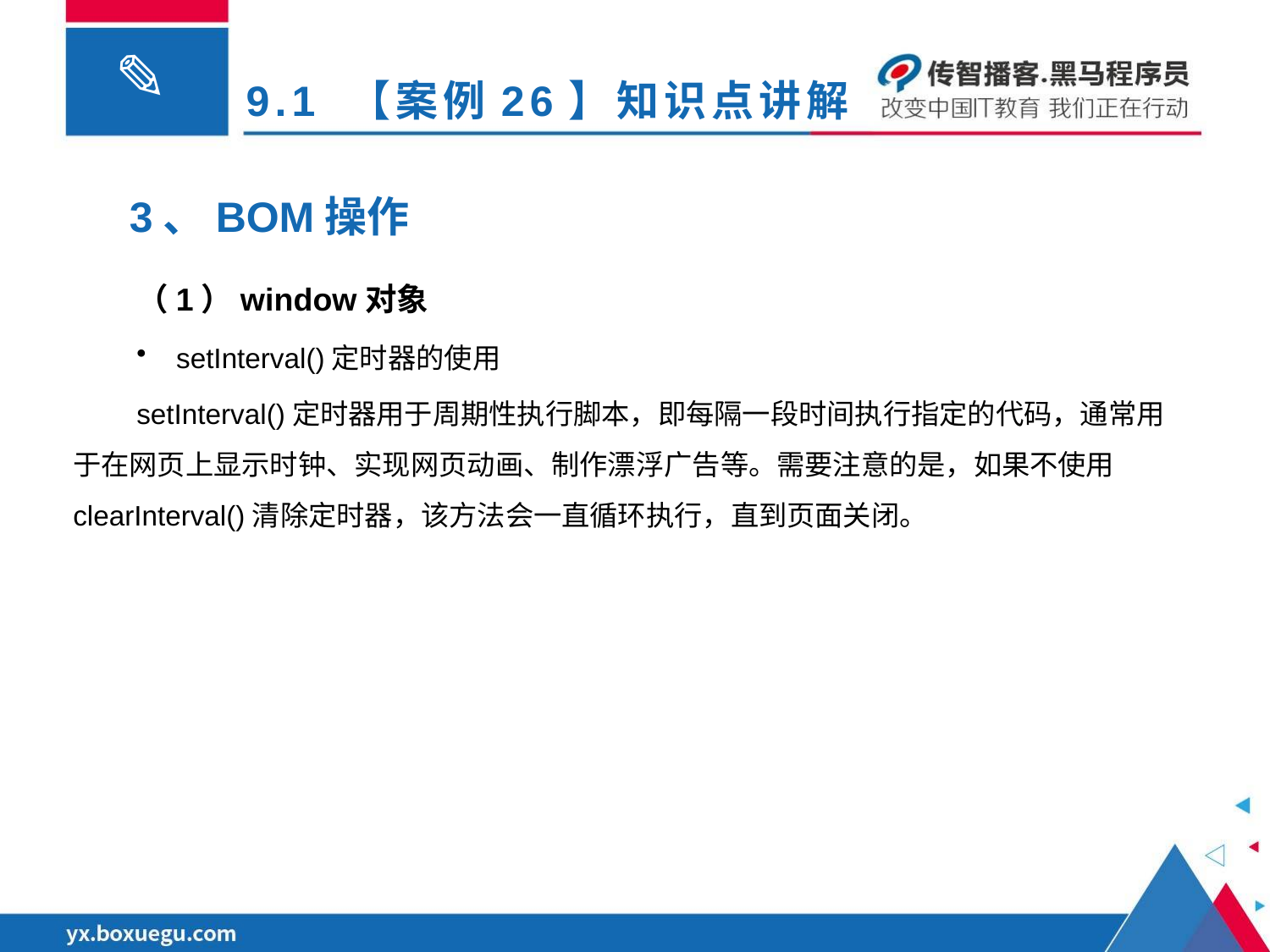

# 9.1 【案例26】知识点讲解
3、BOM操作
（1）window对象
setInterval()定时器的使用
setInterval()定时器用于周期性执行脚本，即每隔一段时间执行指定的代码，通常用于在网页上显示时钟、实现网页动画、制作漂浮广告等。需要注意的是，如果不使用clearInterval()清除定时器，该方法会一直循环执行，直到页面关闭。